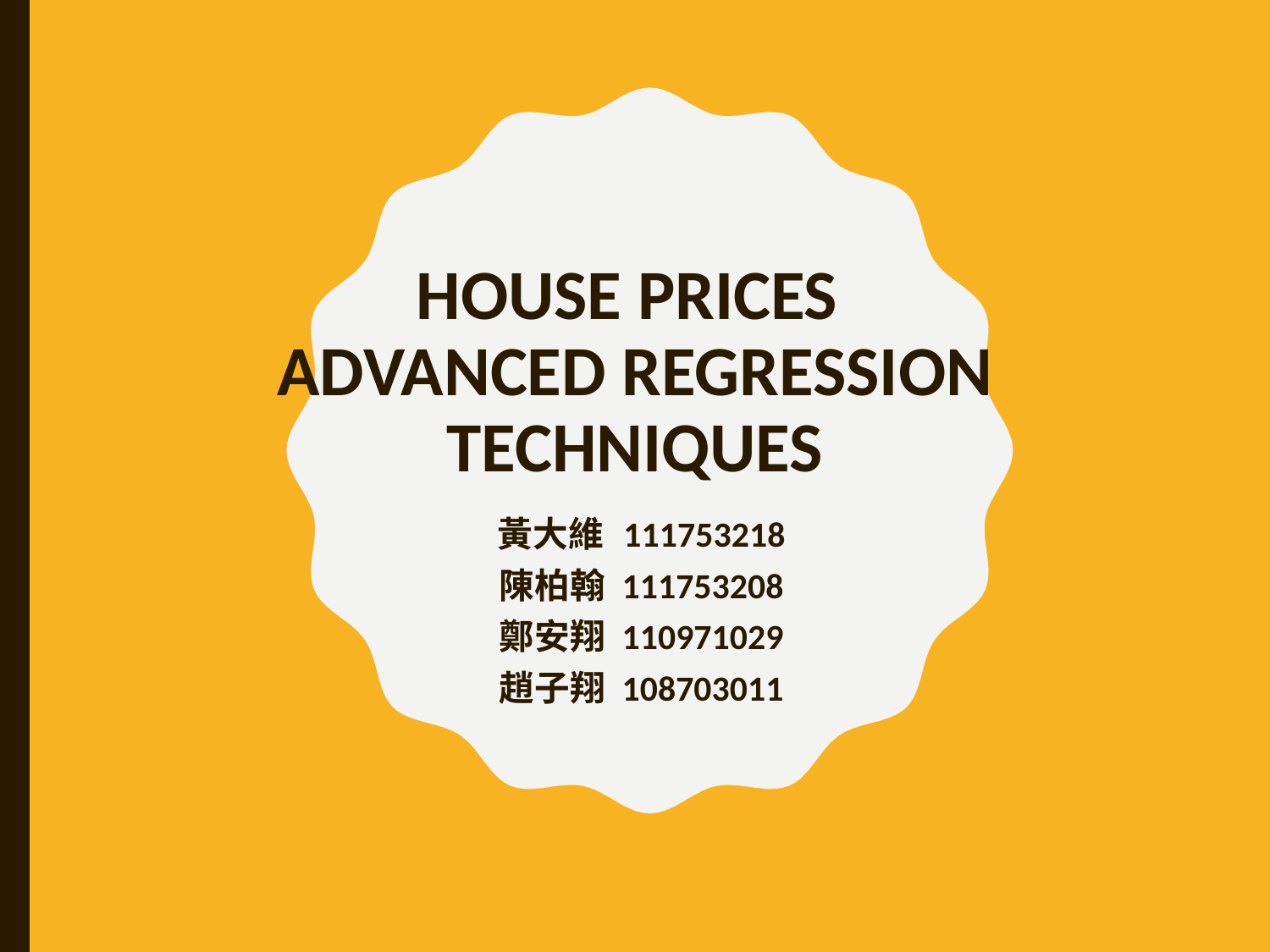

# HOUSE PRICES ADVANCED REGRESSION TECHNIQUES
黃大維 111753218
陳柏翰 111753208
鄭安翔 110971029
趙子翔 108703011